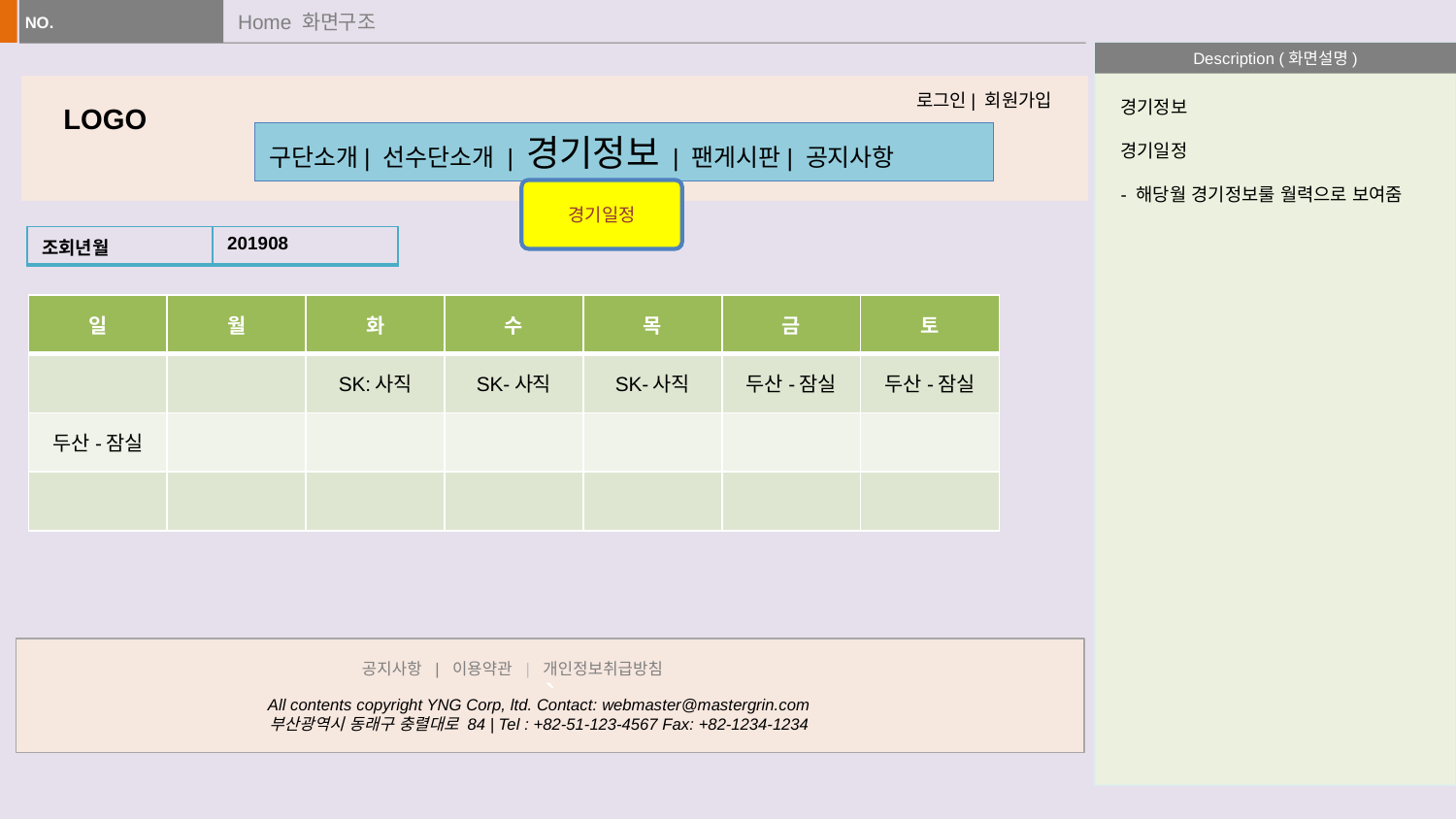

# Home 화면구조

로그인| 회원가입
경기정보

경기일정

- 해당월 경기정보룰 월력으로 보여줌
LOGO
구단소개| 선수단소개 | 경기정보 | 팬게시판| 공지사항
경기일정
| 조회년월 | 201908 |
| --- | --- |
| 일 | 월 | 화 | 수 | 목 | 금 | 토 |
| --- | --- | --- | --- | --- | --- | --- |
|  |  | SK:사직 | SK-사직 | SK-사직 | 두산-잠실 | 두산-잠실 |
| 두산-잠실 |  |  |  |  |  |  |
|  |  |  |  |  |  |  |
`
공지사항  |  이용약관  |  개인정보취급방침
All contents copyright YNG Corp, ltd. Contact: webmaster@mastergrin.com
부산광역시 동래구 충렬대로 84 | Tel : +82-51-123-4567 Fax: +82-1234-1234